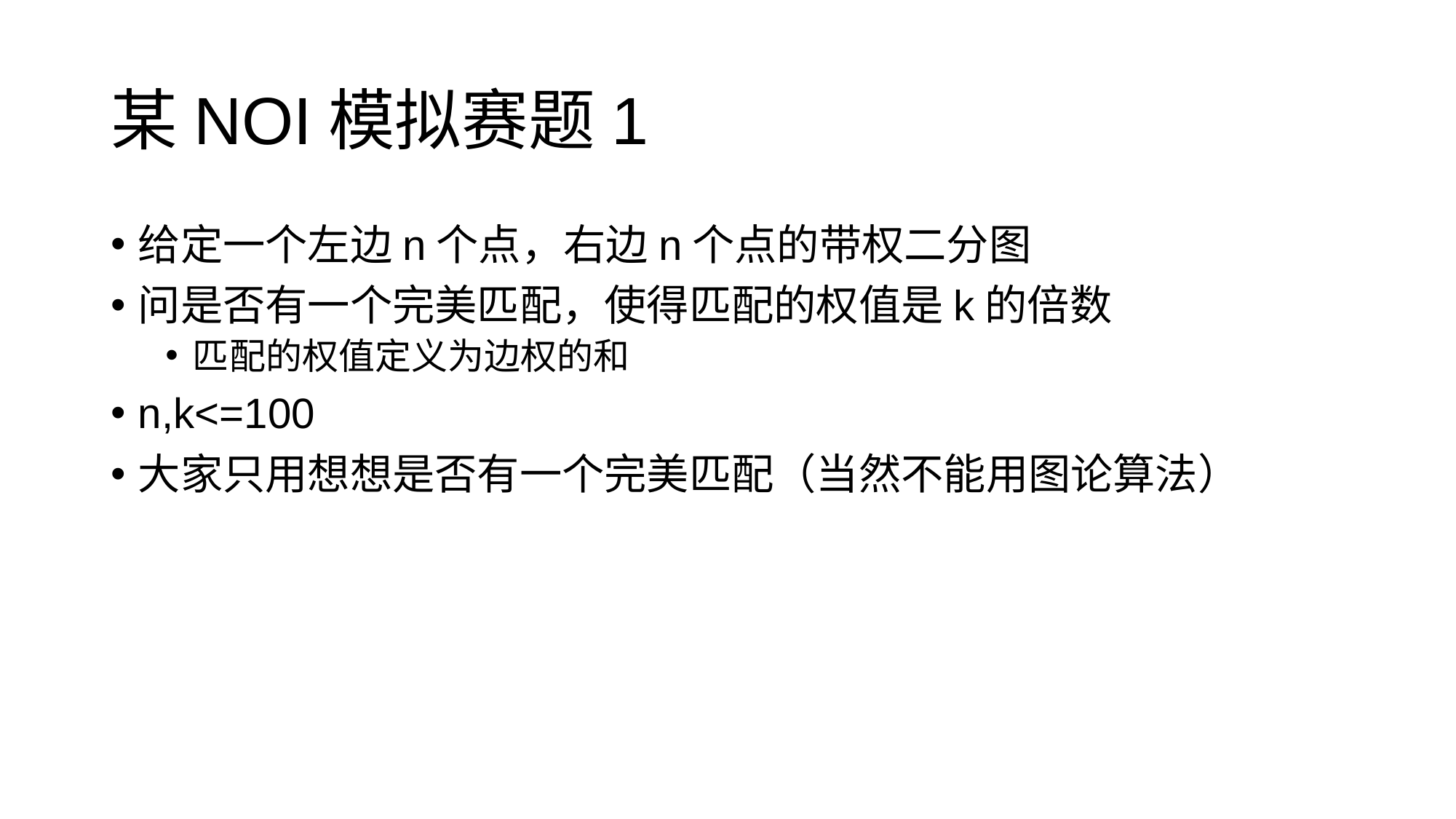

# 某NOI模拟赛题1
给定一个左边n个点，右边n个点的带权二分图
问是否有一个完美匹配，使得匹配的权值是k的倍数
匹配的权值定义为边权的和
n,k<=100
大家只用想想是否有一个完美匹配（当然不能用图论算法）